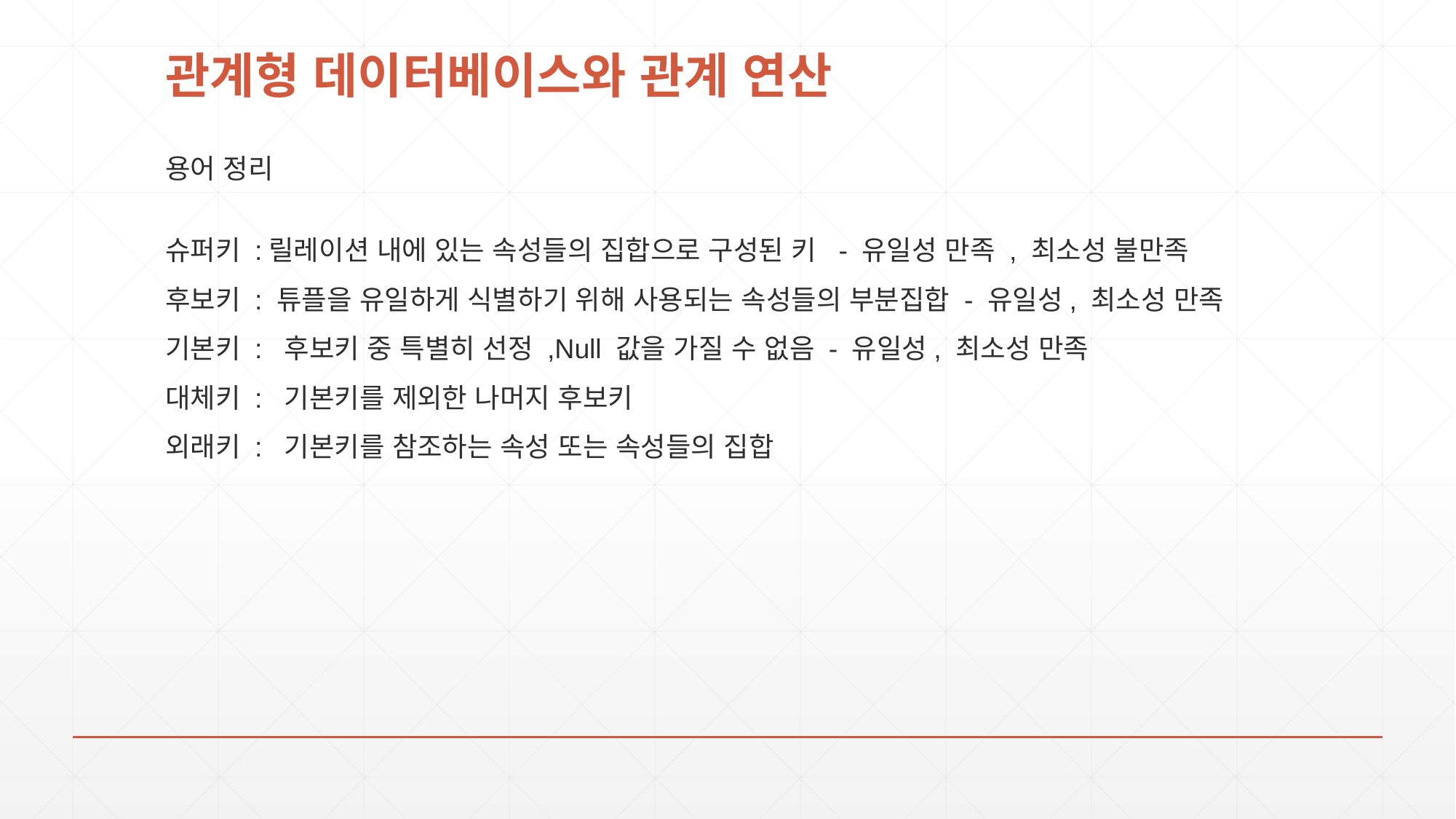

# 관계형 데이터베이스와 관계 연산
용어 정리

슈퍼키 :릴레이션 내에 있는 속성들의 집합으로 구성된 키  - 유일성 만족 , 최소성 불만족
후보키 : 튜플을 유일하게 식별하기 위해 사용되는 속성들의 부분집합 - 유일성, 최소성 만족
기본키 :  후보키 중 특별히 선정 ,Null 값을 가질 수 없음 - 유일성, 최소성 만족
대체키 :  기본키를 제외한 나머지 후보키
외래키 :  기본키를 참조하는 속성 또는 속성들의 집합